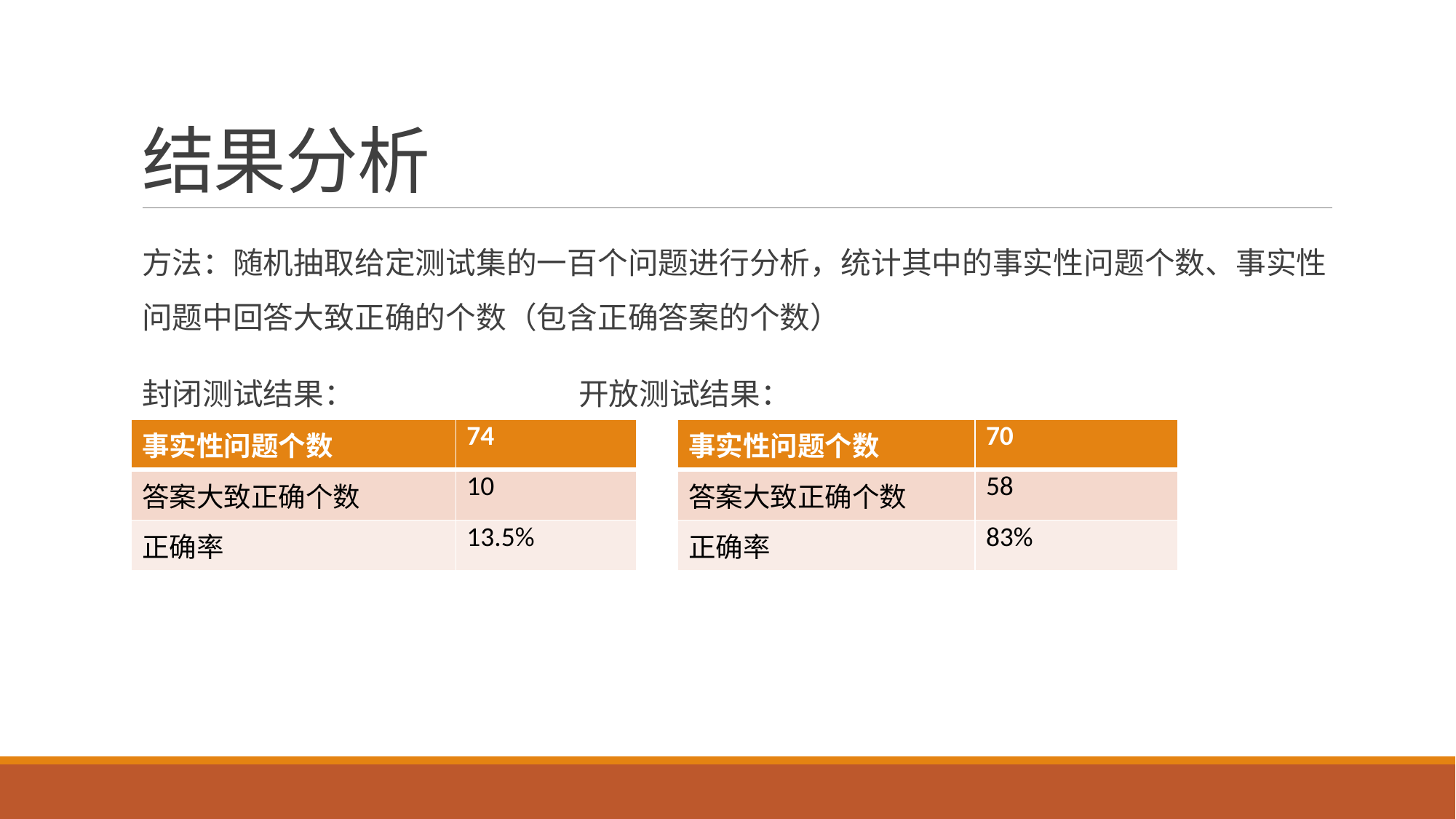

# 结果分析
方法：随机抽取给定测试集的一百个问题进行分析，统计其中的事实性问题个数、事实性问题中回答大致正确的个数（包含正确答案的个数）
封闭测试结果：			开放测试结果：
| 事实性问题个数 | 74 |
| --- | --- |
| 答案大致正确个数 | 10 |
| 正确率 | 13.5% |
| 事实性问题个数 | 70 |
| --- | --- |
| 答案大致正确个数 | 58 |
| 正确率 | 83% |